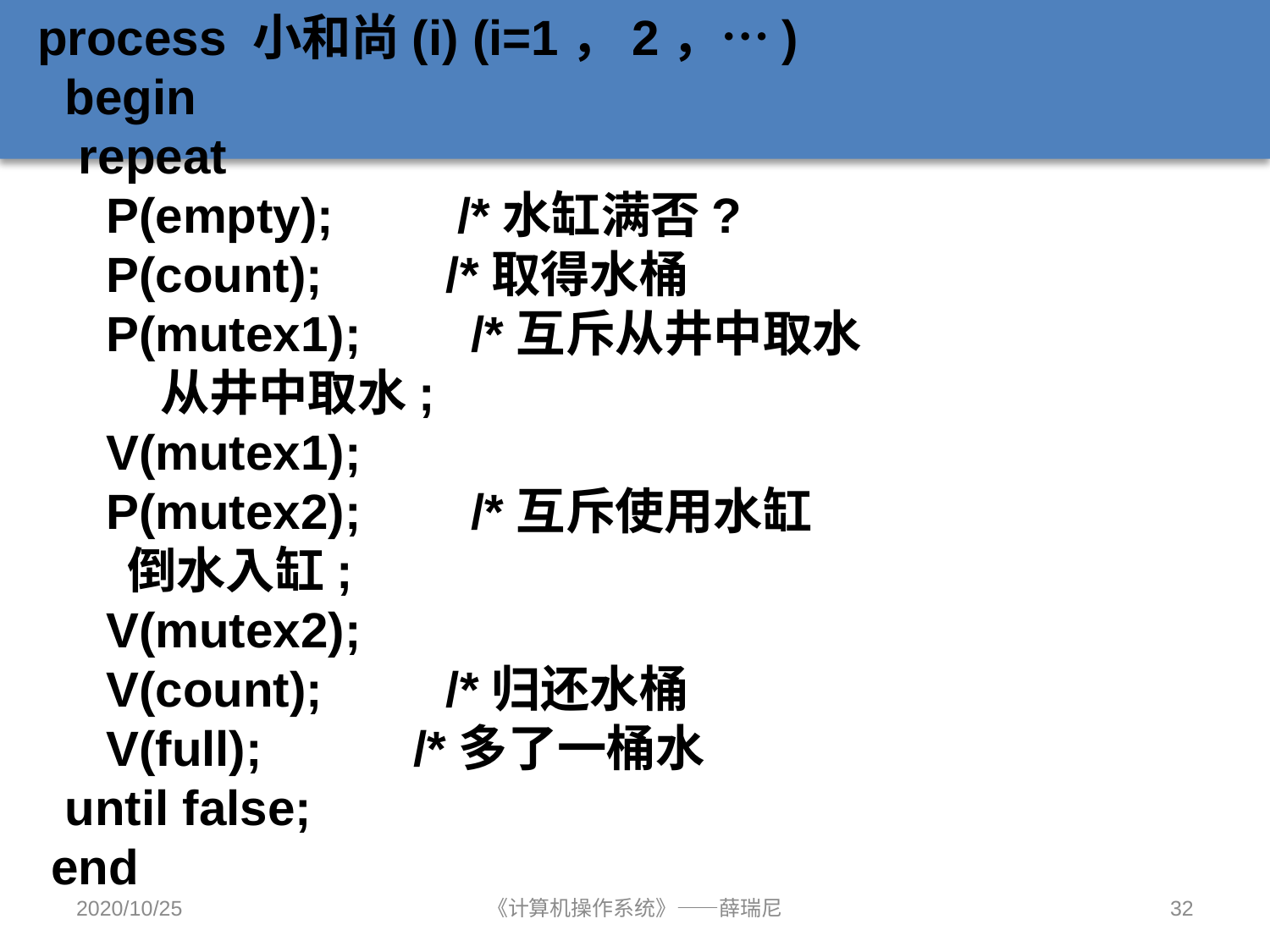

process 小和尚(i) (i=1，2，…)
  begin
   repeat
     P(empty);         /*水缸满否?
     P(count);         /*取得水桶
     P(mutex1);        /*互斥从井中取水
          从井中取水;
     V(mutex1);
     P(mutex2);        /*互斥使用水缸
       倒水入缸;
     V(mutex2);
     V(count);         /*归还水桶
     V(full);           /*多了一桶水
  until false;
 end
2020/10/25
《计算机操作系统》——薛瑞尼
32